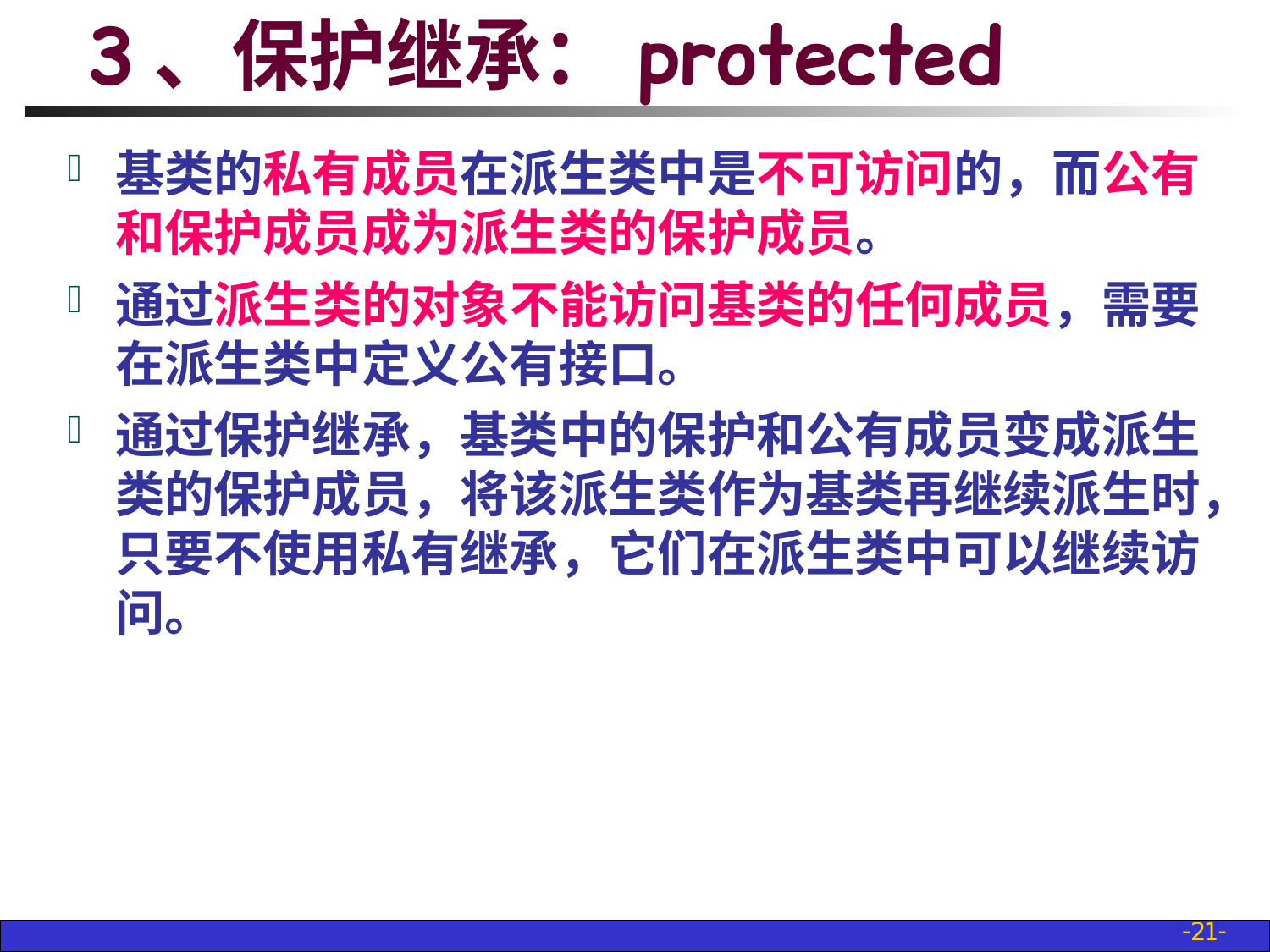

# 3、保护继承：protected
基类的私有成员在派生类中是不可访问的，而公有和保护成员成为派生类的保护成员。
通过派生类的对象不能访问基类的任何成员，需要在派生类中定义公有接口。
通过保护继承，基类中的保护和公有成员变成派生类的保护成员，将该派生类作为基类再继续派生时，只要不使用私有继承，它们在派生类中可以继续访问。
-21-